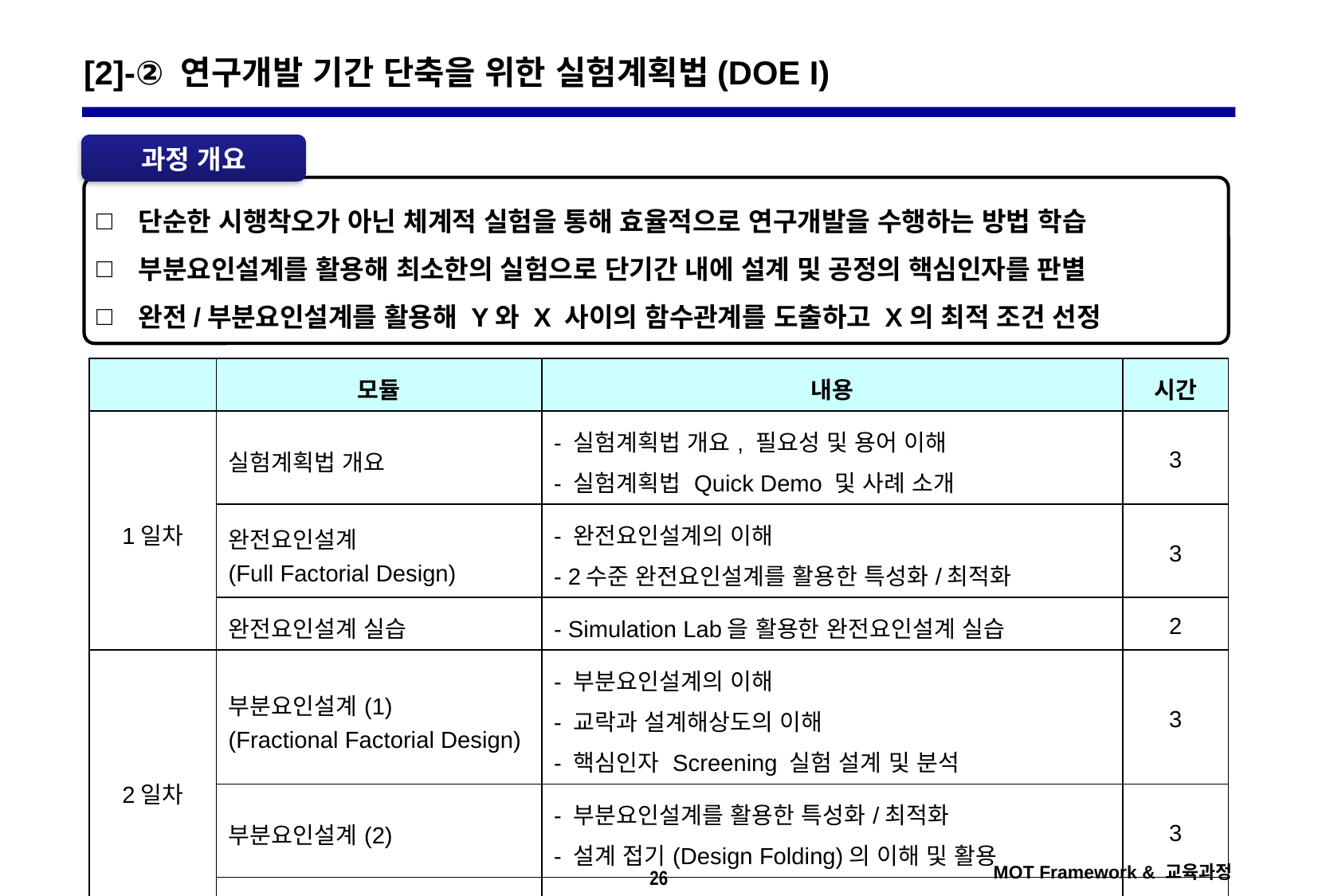

[2]-② 연구개발 기간 단축을 위한 실험계획법(DOE I)
과정 개요
 단순한 시행착오가 아닌 체계적 실험을 통해 효율적으로 연구개발을 수행하는 방법 학습
 부분요인설계를 활용해 최소한의 실험으로 단기간 내에 설계 및 공정의 핵심인자를 판별
 완전/부분요인설계를 활용해 Y와 X 사이의 함수관계를 도출하고 X의 최적 조건 선정
|  | 모듈 | 내용 | 시간 |
| --- | --- | --- | --- |
| 1일차 | 실험계획법 개요 | - 실험계획법 개요, 필요성 및 용어 이해 - 실험계획법 Quick Demo 및 사례 소개 | 3 |
|  | 완전요인설계 (Full Factorial Design) | - 완전요인설계의 이해 - 2수준 완전요인설계를 활용한 특성화/최적화 | 3 |
|  | 완전요인설계 실습 | - Simulation Lab을 활용한 완전요인설계 실습 | 2 |
| 2일차 | 부분요인설계(1) (Fractional Factorial Design) | - 부분요인설계의 이해 - 교락과 설계해상도의 이해 - 핵심인자 Screening 실험 설계 및 분석 | 3 |
|  | 부분요인설계(2) | - 부분요인설계를 활용한 특성화/최적화 - 설계 접기(Design Folding)의 이해 및 활용 | 3 |
|  | 부분요인설계 실습 | - Simulation Lab을 활용한 부분요인설계 실습 | 2 |